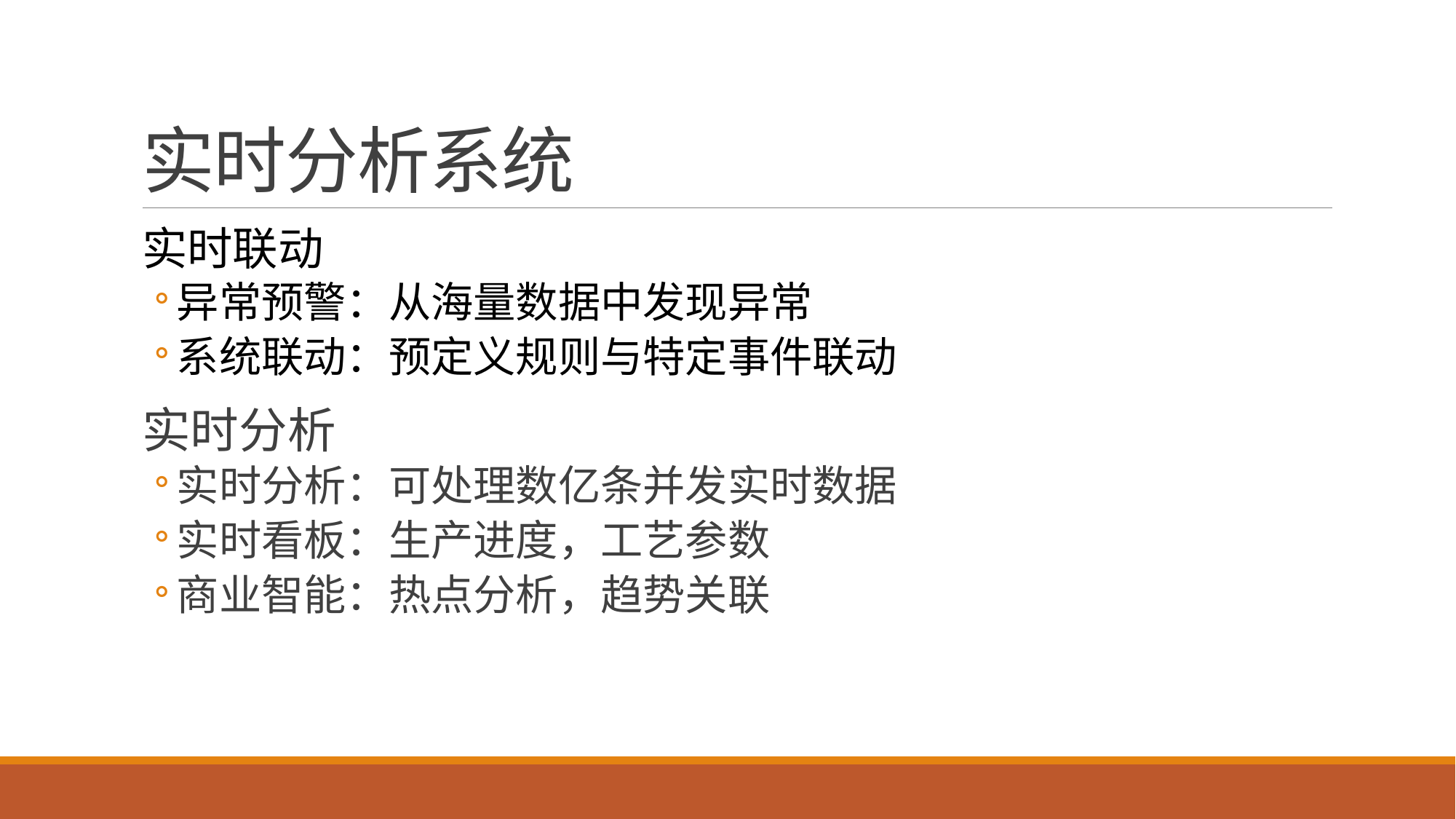

# 实时分析系统
实时联动
异常预警：从海量数据中发现异常
系统联动：预定义规则与特定事件联动
实时分析
实时分析：可处理数亿条并发实时数据
实时看板：生产进度，工艺参数
商业智能：热点分析，趋势关联